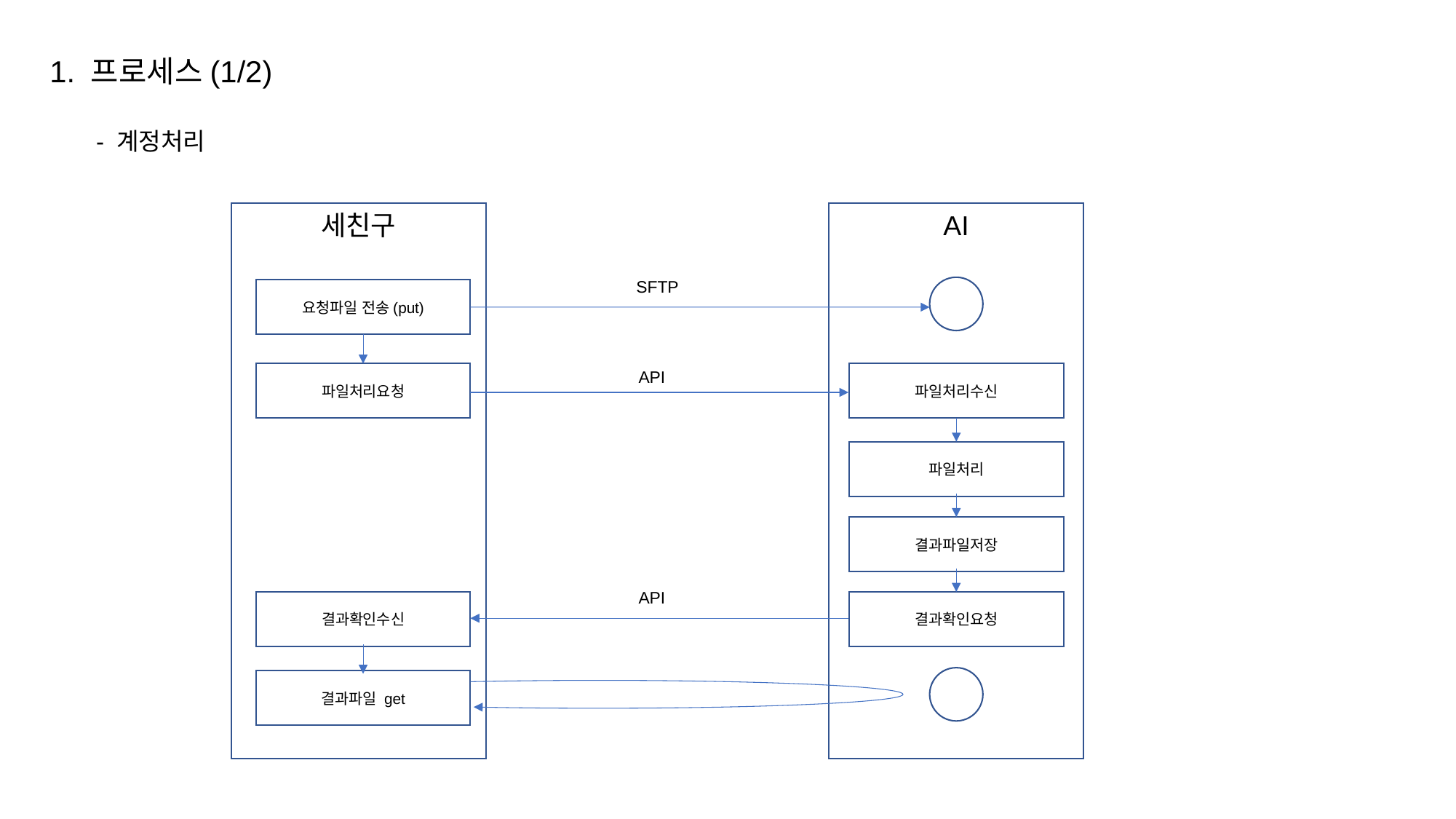

1. 프로세스(1/2)
- 계정처리
세친구
AI
SFTP

요청파일 전송(put)
API
파일처리요청
파일처리수신
파일처리
결과파일저장
API
결과확인수신
결과확인요청

결과파일 get